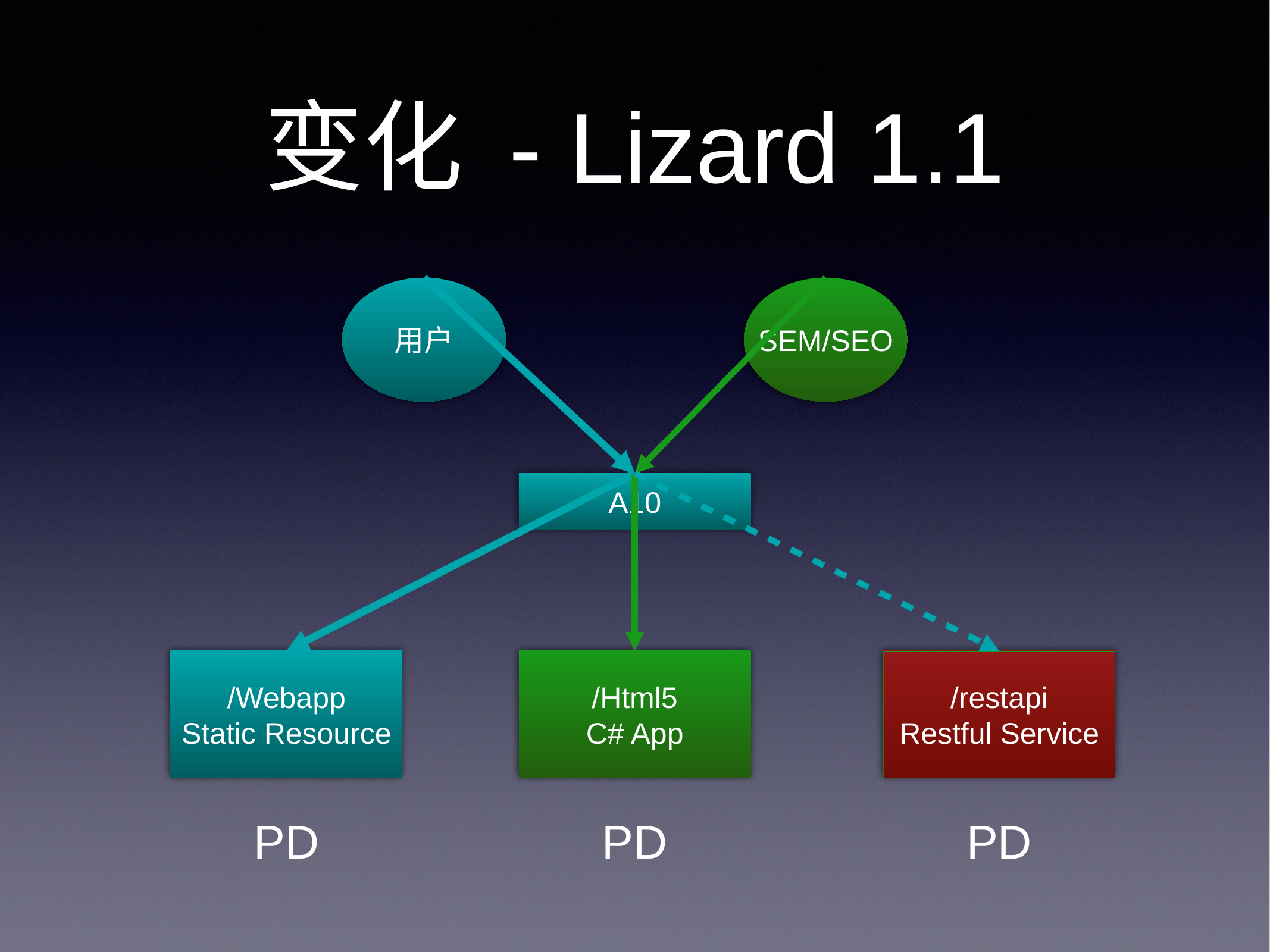

# 变化 - Lizard 1.1
用户
SEM/SEO
A10
/Webapp
Static Resource
/Html5
C# App
/restapi
Restful Service
PD
PD
PD